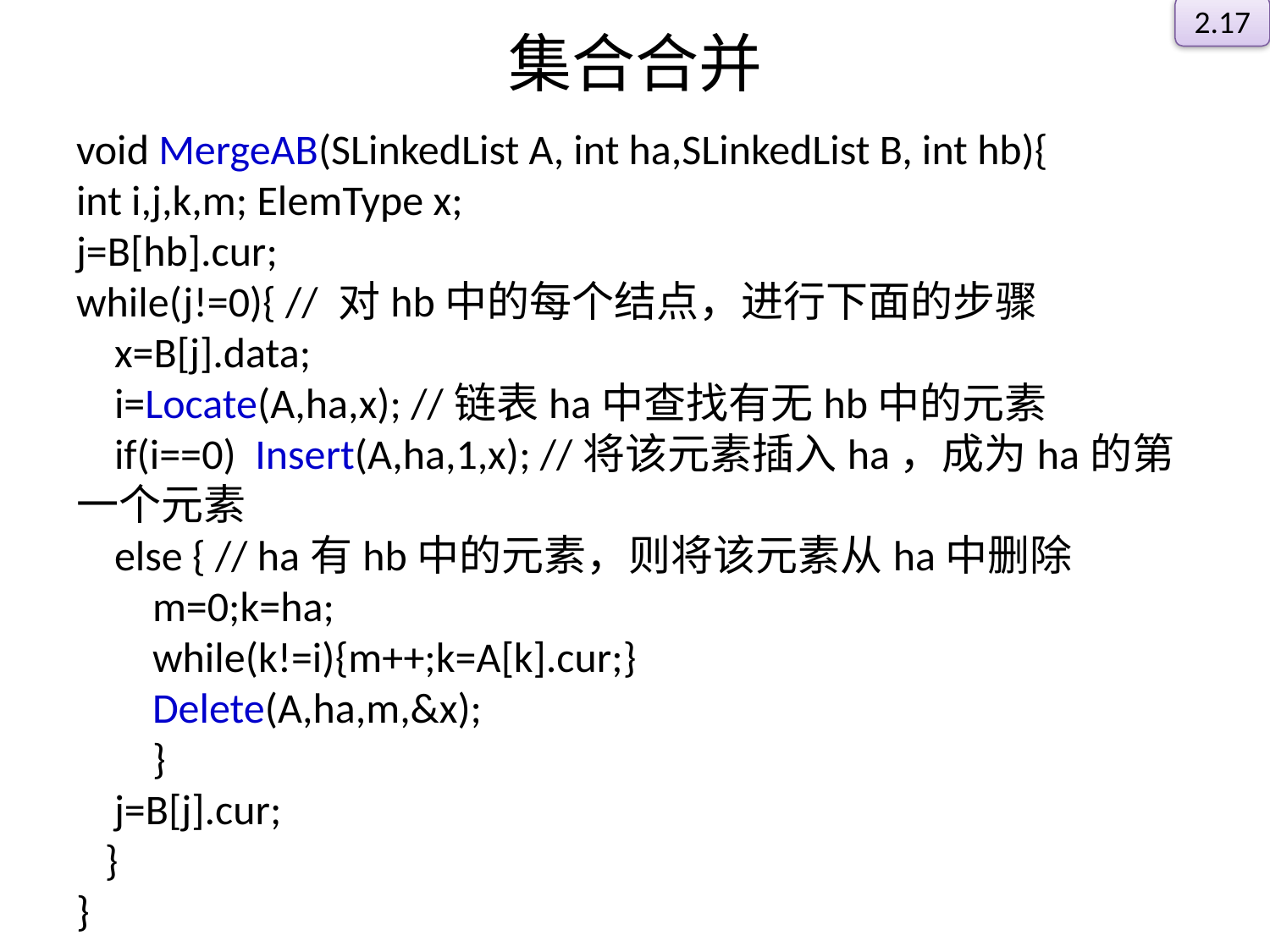

2.17
# 集合合并
void MergeAB(SLinkedList A, int ha,SLinkedList B, int hb){
int i,j,k,m; ElemType x;
j=B[hb].cur;
while(j!=0){ // 对hb中的每个结点，进行下面的步骤
    x=B[j].data;
    i=Locate(A,ha,x); //链表ha中查找有无hb中的元素
    if(i==0)  Insert(A,ha,1,x); //将该元素插入ha，成为ha的第一个元素
    else { // ha有hb中的元素，则将该元素从ha中删除
        m=0;k=ha;
        while(k!=i){m++;k=A[k].cur;}
        Delete(A,ha,m,&x);
        }
    j=B[j].cur;
   }
}